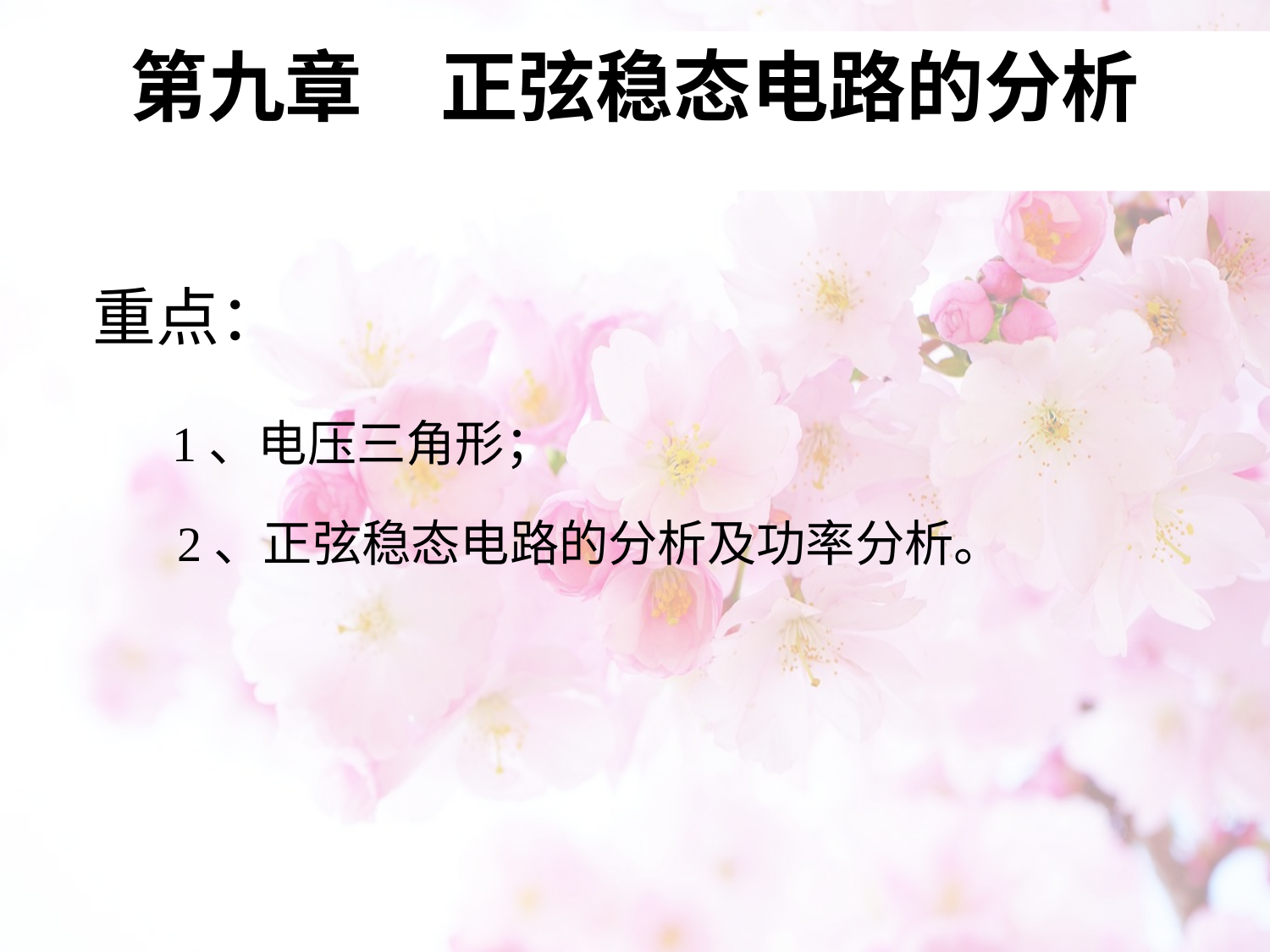

# 第九章　正弦稳态电路的分析
重点：
1、电压三角形；
2、正弦稳态电路的分析及功率分析。